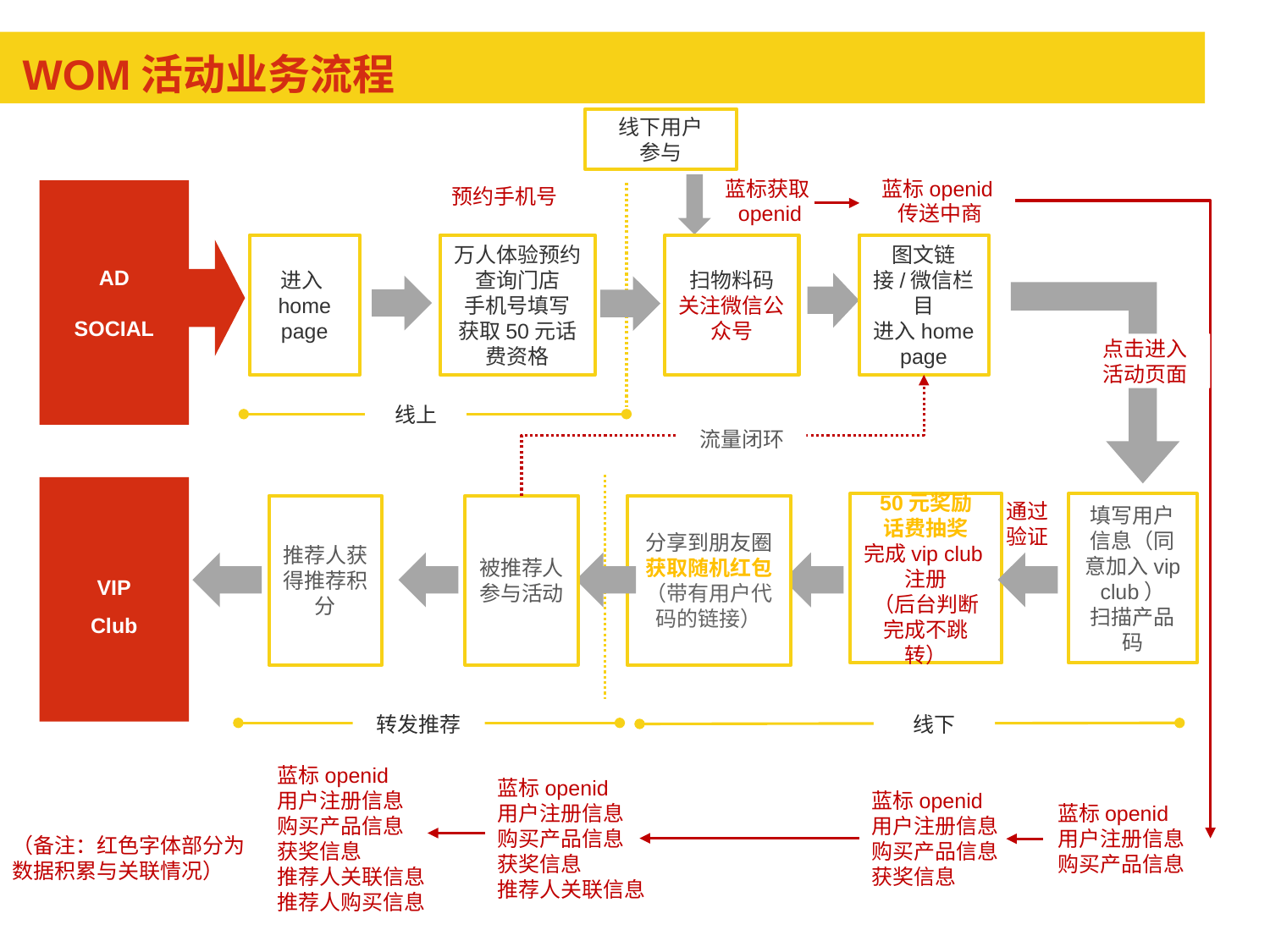

# WOM活动业务流程
线下用户
参与
预约手机号
蓝标获取openid
蓝标openid传送中商
AD

SOCIAL

扫物料码
关注微信公众号
进入home
page
万人体验预约
查询门店
手机号填写
获取50元话费资格
图文链接/微信栏目
进入home
page

点击进入活动页面
线上
流量闭环
VIP
Club
通过验证
50元奖励
话费抽奖
完成vip club注册
（后台判断完成不跳转）
填写用户信息（同意加入vip club）
扫描产品码
被推荐人参与活动
分享到朋友圈
获取随机红包
（带有用户代码的链接）
推荐人获得推荐积分

转发推荐
线下
蓝标openid
用户注册信息
购买产品信息
获奖信息
推荐人关联信息
推荐人购买信息
蓝标openid
用户注册信息
购买产品信息
获奖信息
推荐人关联信息
蓝标openid
用户注册信息
购买产品信息
获奖信息
蓝标openid
用户注册信息
购买产品信息
（备注：红色字体部分为数据积累与关联情况）